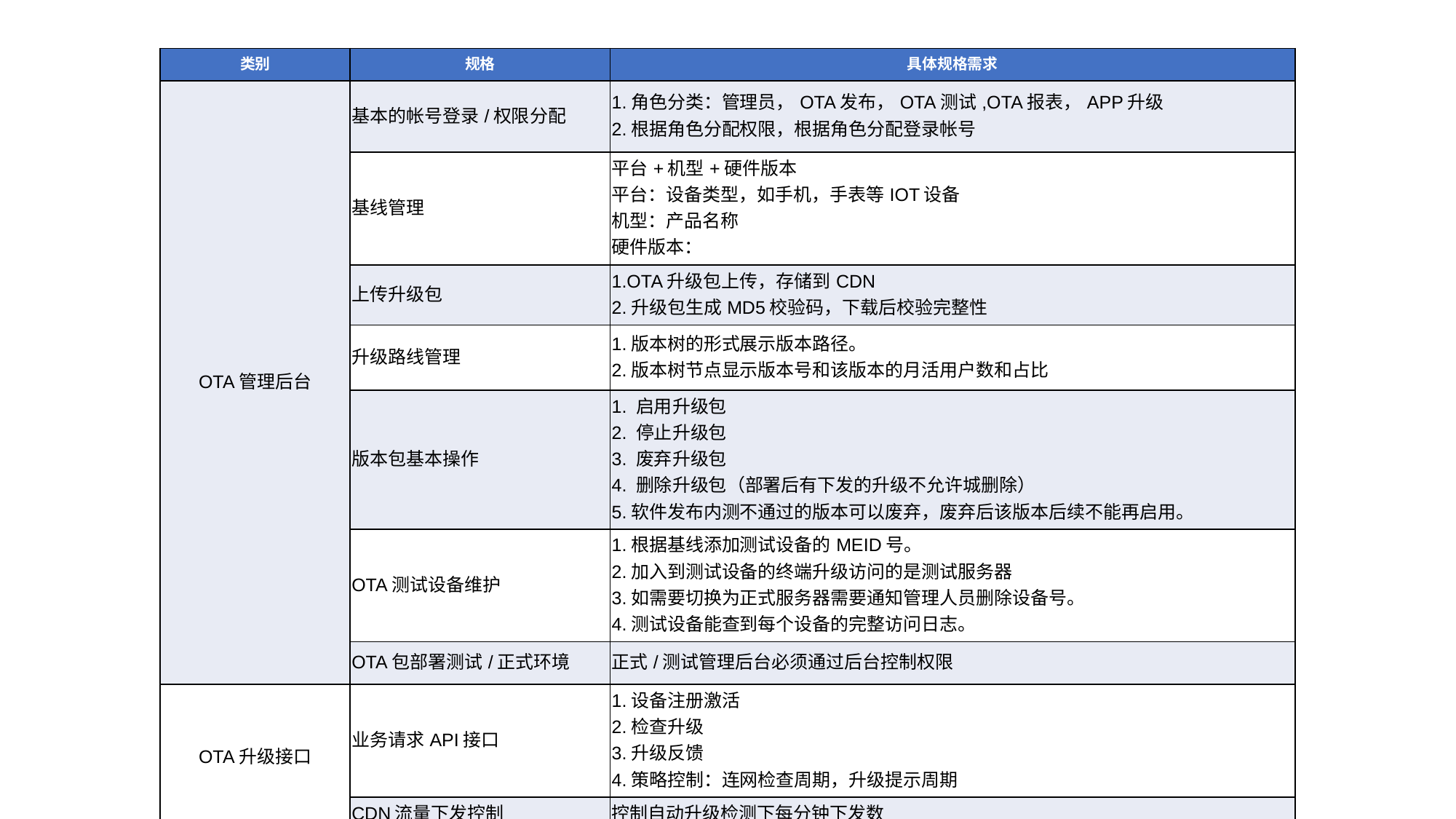

| 类别 | 规格 | 具体规格需求 |
| --- | --- | --- |
| OTA管理后台 | 基本的帐号登录/权限分配 | 1.角色分类：管理员，OTA发布，OTA测试,OTA报表，APP升级 2.根据角色分配权限，根据角色分配登录帐号 |
|  | 基线管理 | 平台+机型+硬件版本 平台：设备类型，如手机，手表等IOT设备 机型：产品名称 硬件版本： |
|  | 上传升级包 | 1.OTA升级包上传，存储到CDN 2.升级包生成MD5校验码，下载后校验完整性 |
|  | 升级路线管理 | 1.版本树的形式展示版本路径。 2.版本树节点显示版本号和该版本的月活用户数和占比 |
|  | 版本包基本操作 | 1. 启用升级包 2. 停止升级包 3. 废弃升级包 4. 删除升级包（部署后有下发的升级不允许城删除） 5.软件发布内测不通过的版本可以废弃，废弃后该版本后续不能再启用。 |
|  | OTA测试设备维护 | 1.根据基线添加测试设备的MEID号。 2.加入到测试设备的终端升级访问的是测试服务器 3.如需要切换为正式服务器需要通知管理人员删除设备号。 4.测试设备能查到每个设备的完整访问日志。 |
|  | OTA包部署测试/正式环境 | 正式/测试管理后台必须通过后台控制权限 |
| OTA升级接口 | 业务请求API接口 | 1.设备注册激活 2.检查升级 3.升级反馈 4.策略控制：连网检查周期，升级提示周期 |
|  | CDN流量下发控制 | 控制自动升级检测下每分钟下发数 |